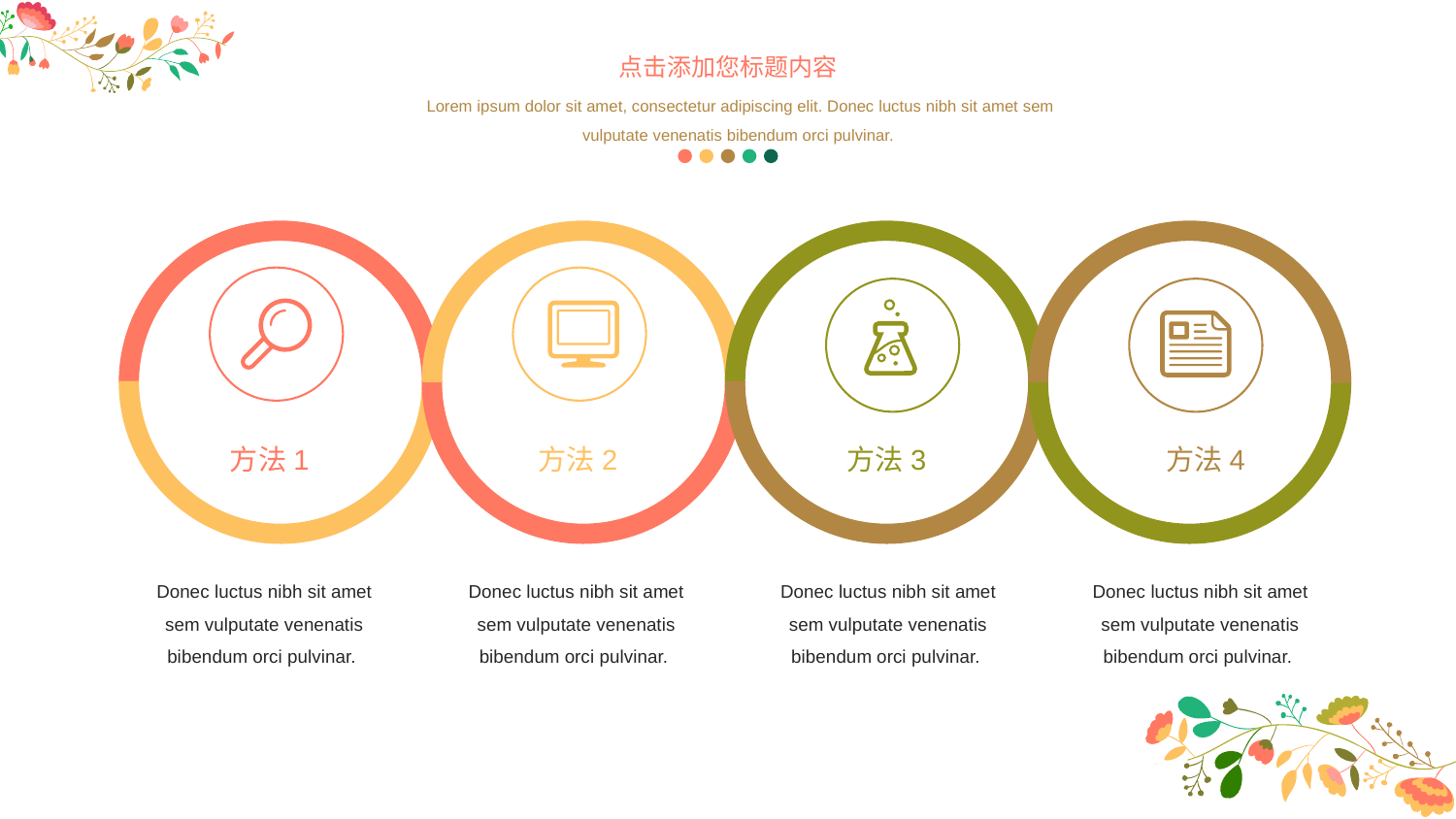

点击添加您标题内容
Lorem ipsum dolor sit amet, consectetur adipiscing elit. Donec luctus nibh sit amet sem vulputate venenatis bibendum orci pulvinar.

方法1
方法2
方法3
方法4
Donec luctus nibh sit amet sem vulputate venenatis bibendum orci pulvinar.
Donec luctus nibh sit amet sem vulputate venenatis bibendum orci pulvinar.
Donec luctus nibh sit amet sem vulputate venenatis bibendum orci pulvinar.
Donec luctus nibh sit amet sem vulputate venenatis bibendum orci pulvinar.